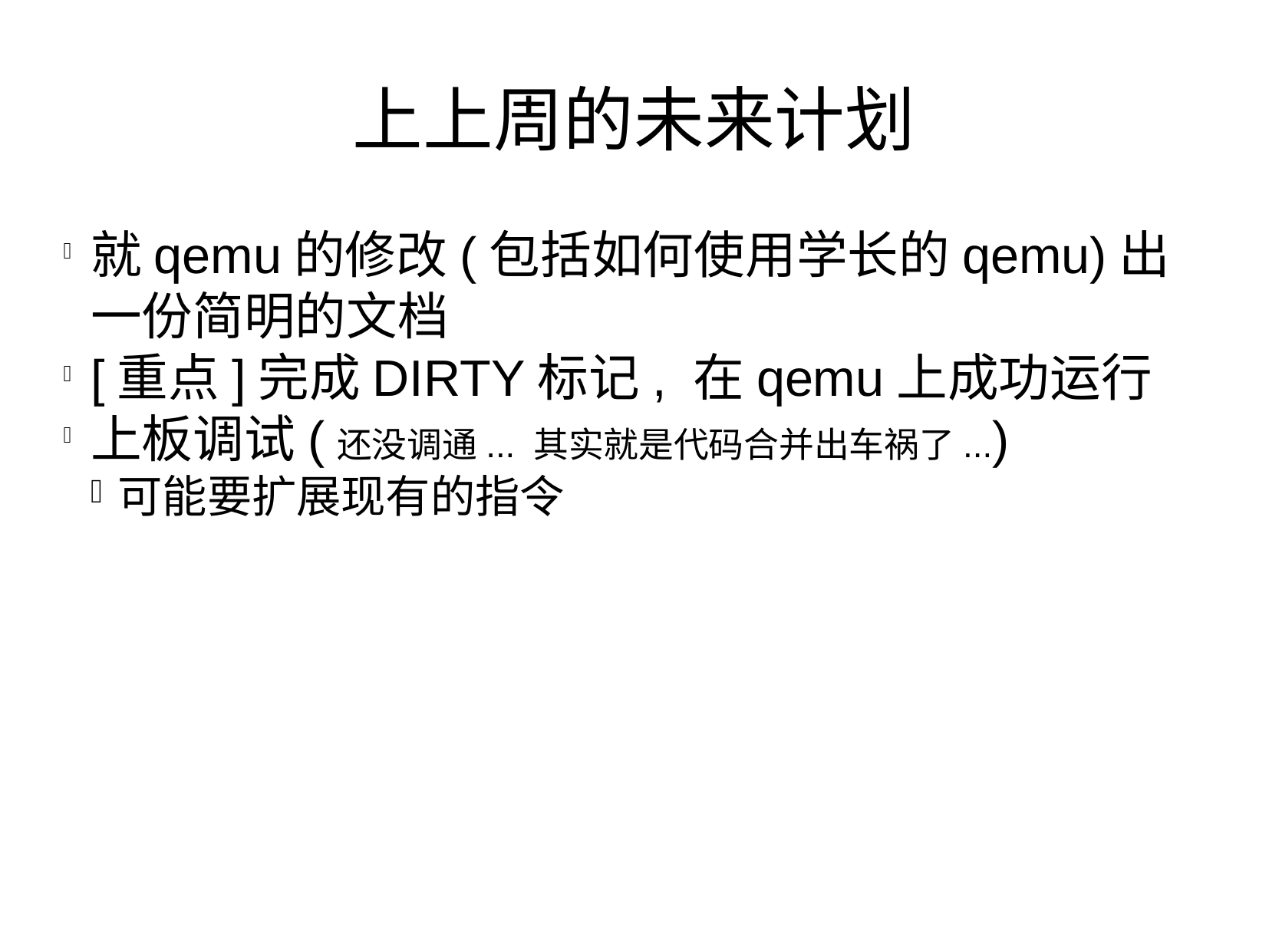

上上周的未来计划
就qemu的修改(包括如何使用学长的qemu)出一份简明的文档
[重点]完成DIRTY标记, 在qemu上成功运行
上板调试(还没调通... 其实就是代码合并出车祸了...)
可能要扩展现有的指令